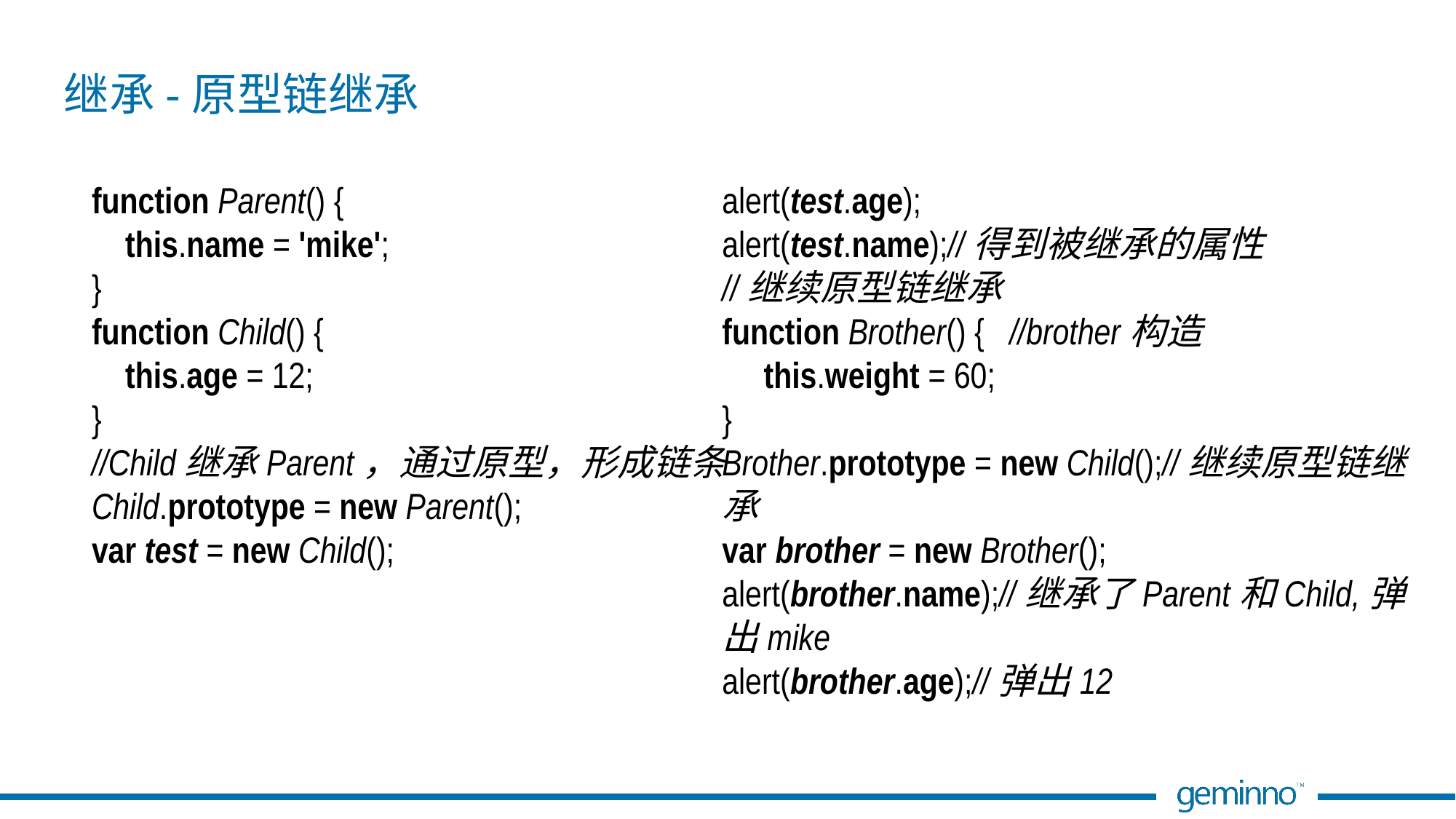

# 继承-原型链继承
function Parent() {
    this.name = 'mike';
}
function Child() {
    this.age = 12;
}
//Child继承Parent，通过原型，形成链条
Child.prototype = new Parent();
var test = new Child();
alert(test.age);
alert(test.name);//得到被继承的属性
//继续原型链继承
function Brother() {   //brother构造
    this.weight = 60;
}
Brother.prototype = new Child();//继续原型链继承
var brother = new Brother();
alert(brother.name);//继承了Parent和Child,弹出mike
alert(brother.age);//弹出12